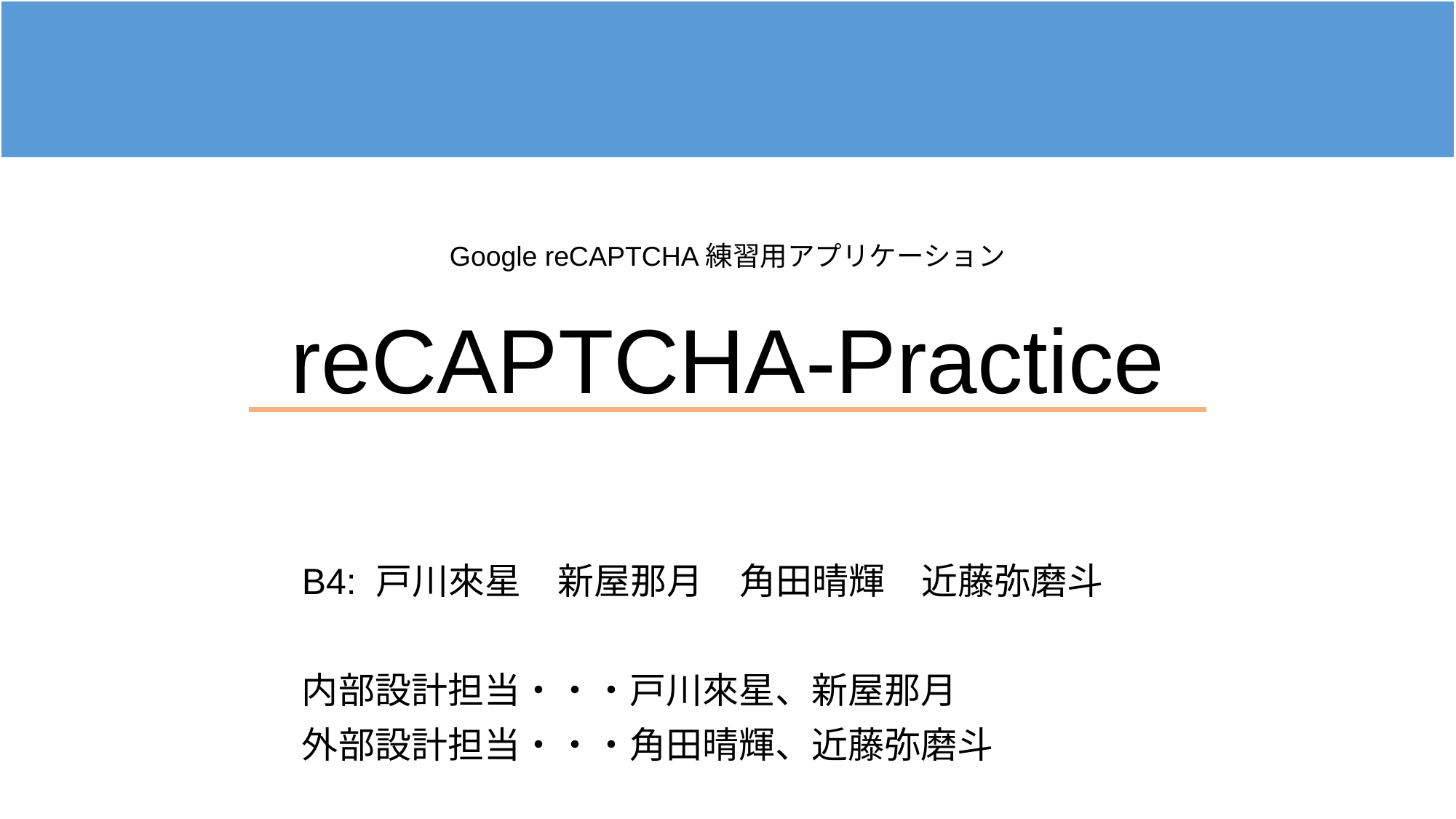

# reCAPTCHA-Practice
Google reCAPTCHA練習用アプリケーション
	B4: 戸川來星　新屋那月　角田晴輝　近藤弥磨斗

	内部設計担当・・・戸川來星、新屋那月
	外部設計担当・・・角田晴輝、近藤弥磨斗